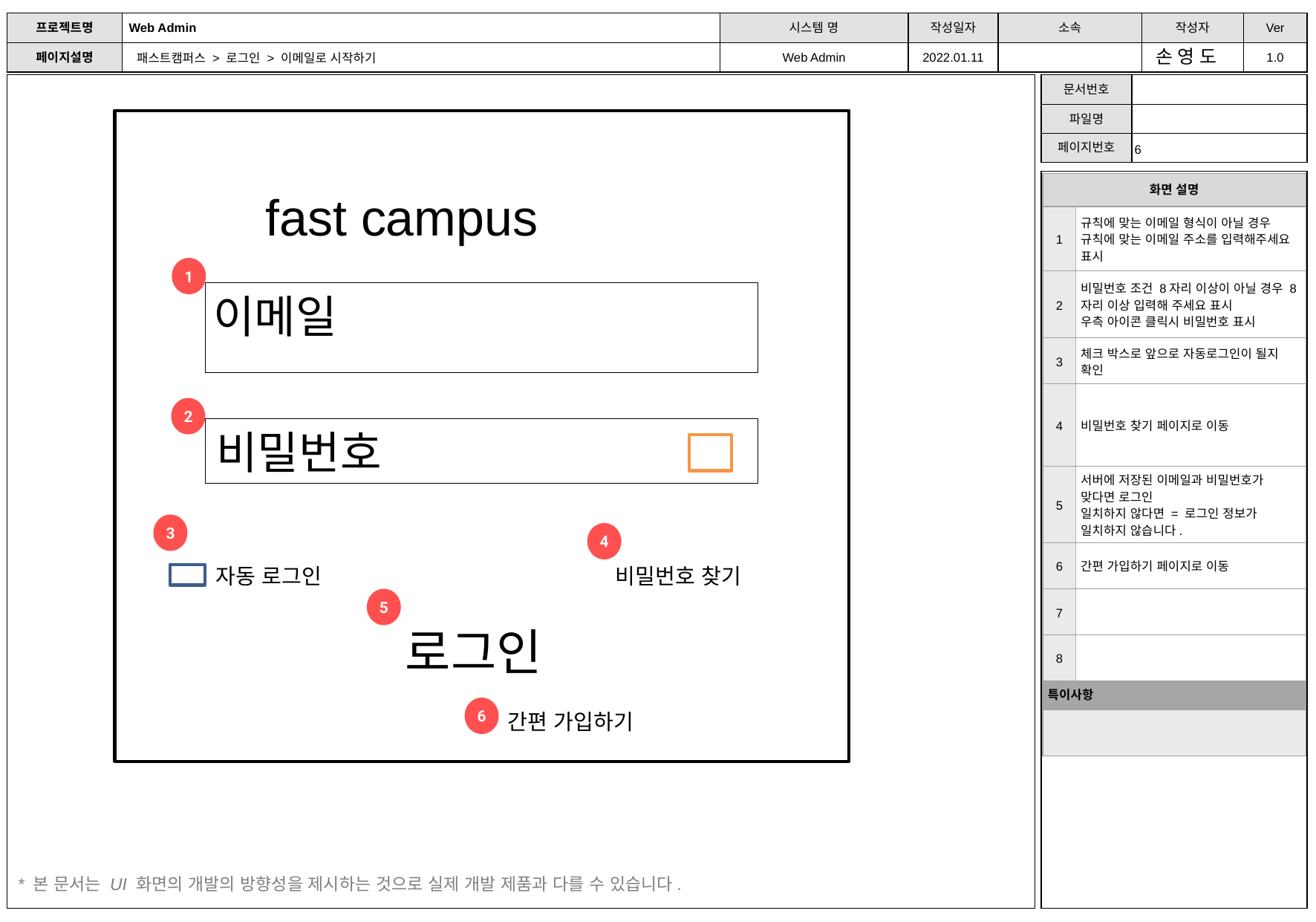

손 영 도
패스트캠퍼스 > 로그인 > 이메일로 시작하기

| 화면 설명 |  |
| --- | --- |
| 1 | 규칙에 맞는 이메일 형식이 아닐 경우 규칙에 맞는 이메일 주소를 입력해주세요 표시 |
| 2 | 비밀번호 조건 8자리 이상이 아닐 경우 8자리 이상 입력해 주세요 표시 우측 아이콘 클릭시 비밀번호 표시 |
| 3 | 체크 박스로 앞으로 자동로그인이 될지 확인 |
| 4 | 비밀번호 찾기 페이지로 이동 |
| 5 | 서버에 저장된 이메일과 비밀번호가 맞다면 로그인 일치하지 않다면 = 로그인 정보가 일치하지 않습니다. |
| 6 | 간편 가입하기 페이지로 이동 |
| 7 |  |
| 8 |  |
| 특이사항 |  |
|  |  |
fast campus
1
이메일

2
비밀번호

3
4
자동 로그인
비밀번호 찾기

5
로그인
6
간편 가입하기
* 본 문서는 UI 화면의 개발의 방향성을 제시하는 것으로 실제 개발 제품과 다를 수 있습니다.